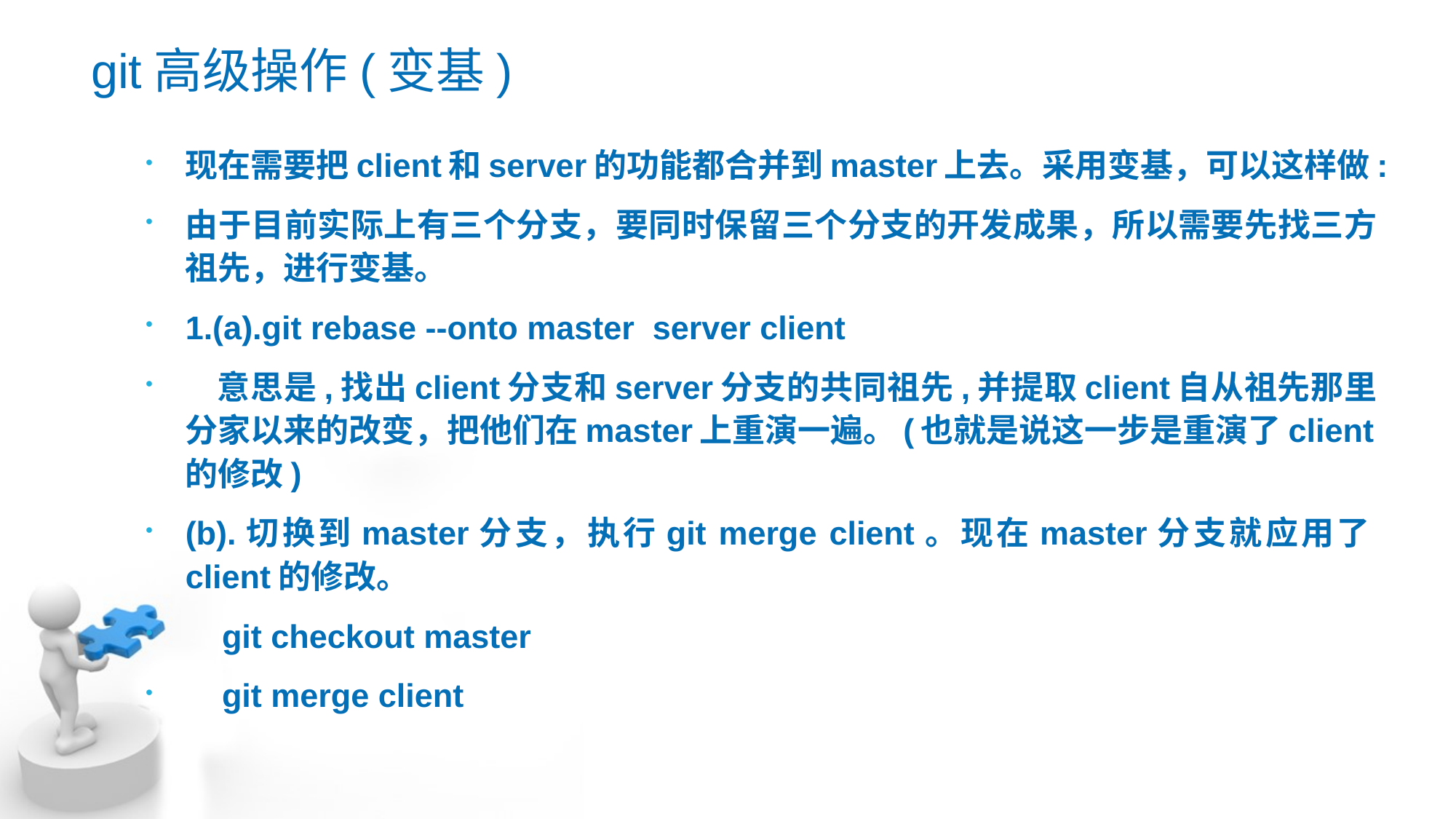

# git高级操作(变基)
现在需要把client和server的功能都合并到master上去。采用变基，可以这样做:
由于目前实际上有三个分支，要同时保留三个分支的开发成果，所以需要先找三方祖先，进行变基。
1.(a).git rebase --onto master  server client
   意思是,找出client分支和server分支的共同祖先,并提取client自从祖先那里分家以来的改变，把他们在master上重演一遍。(也就是说这一步是重演了client的修改)
(b).切换到master分支，执行git merge client。现在master分支就应用了client的修改。
    git checkout master
    git merge client